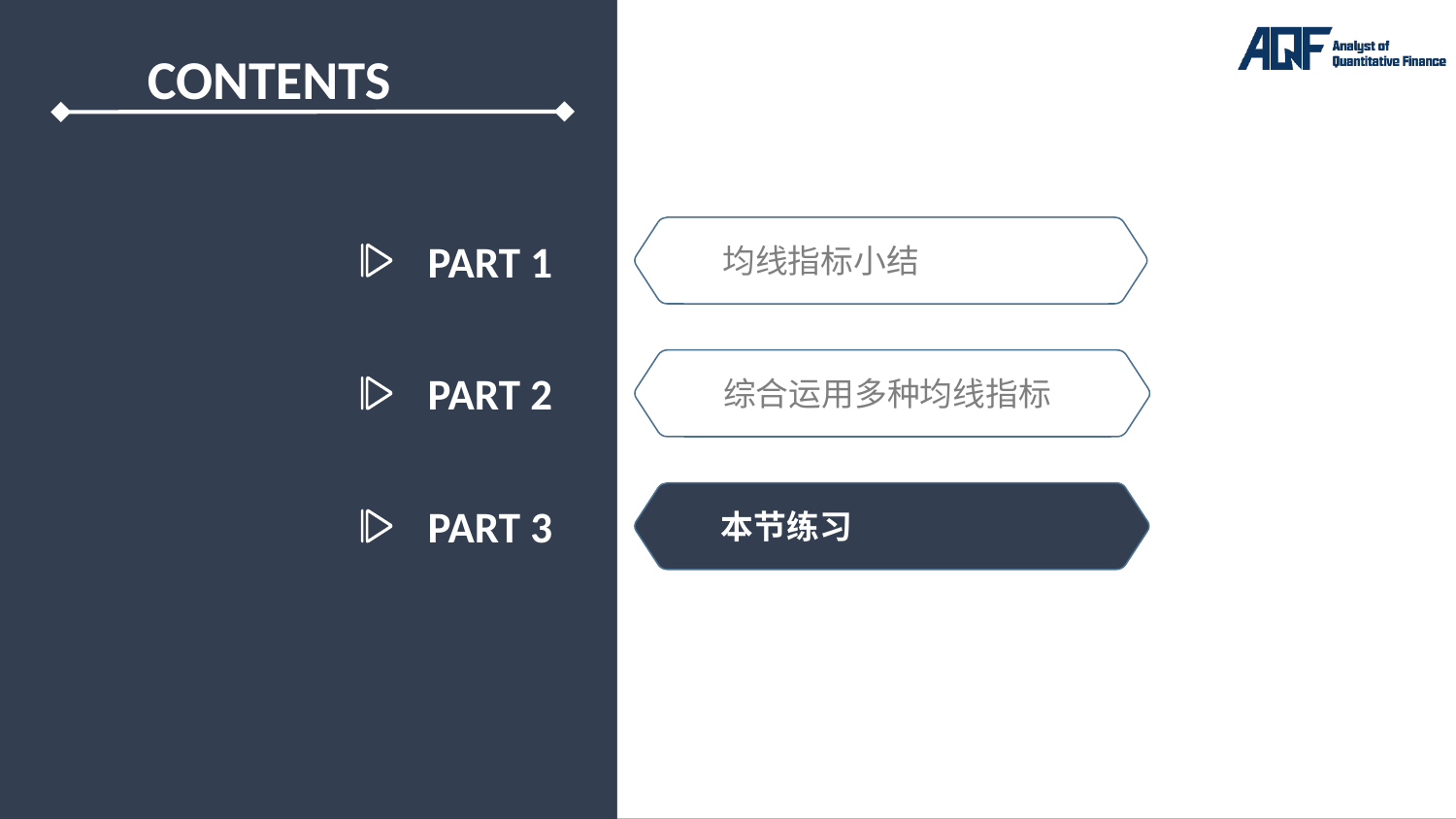

PART 1
均线指标小结

PART 2
综合运用多种均线指标

PART 3
本节练习